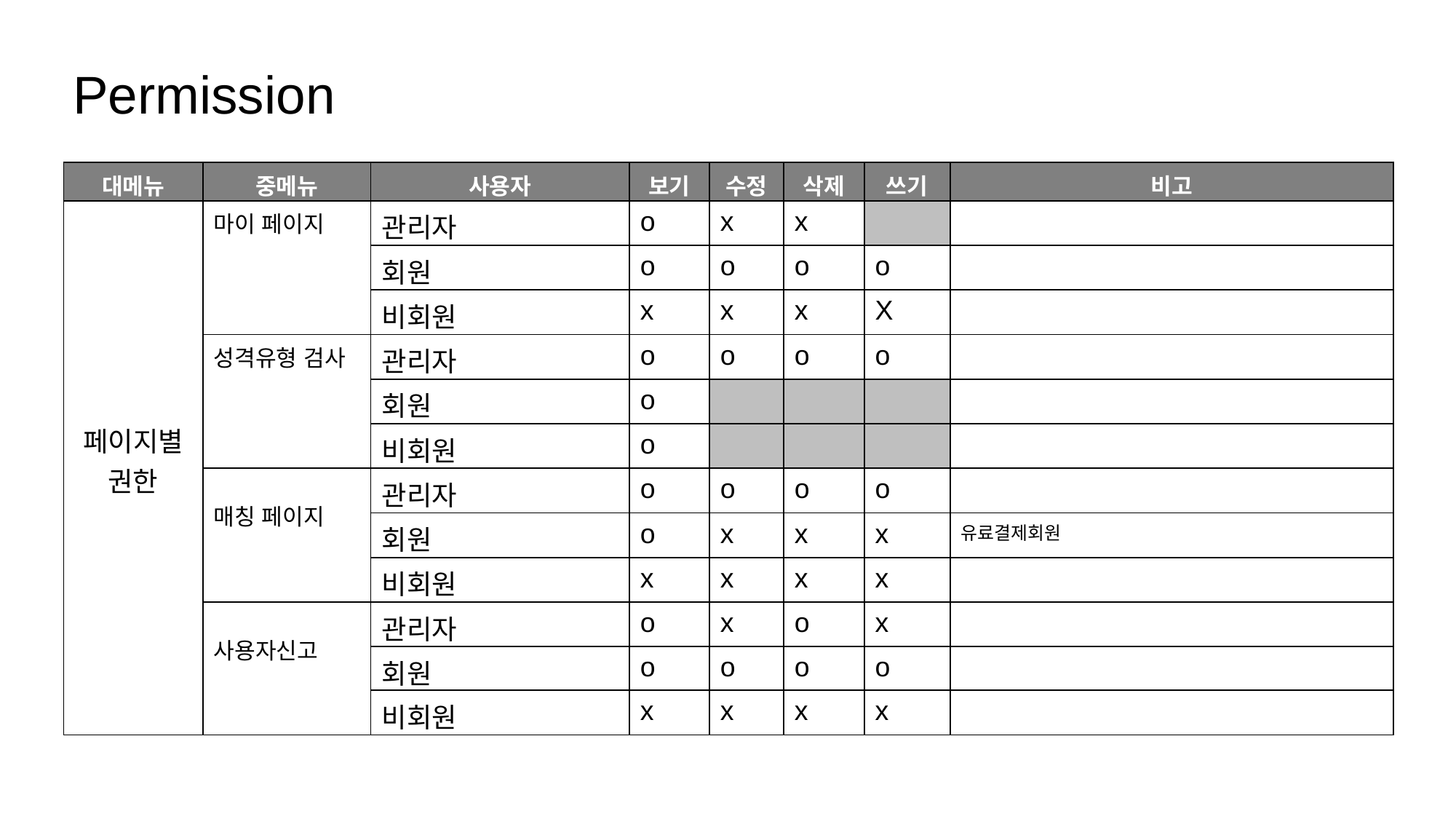

Permission
| 대메뉴 | 중메뉴 | 사용자 | 보기 | 수정 | 삭제 | 쓰기 | 비고 |
| --- | --- | --- | --- | --- | --- | --- | --- |
| 페이지별 권한 | 마이 페이지 | 관리자 | o | x | x |  |  |
|  |  | 회원 | o | o | o | o |  |
|  |  | 비회원 | x | x | x | X |  |
|  | 성격유형 검사 | 관리자 | o | o | o | o |  |
| 선생님 소개 |  | 회원 | o |  |  |  |  |
|  |  | 비회원 | o |  |  |  |  |
|  | 매칭 페이지 | 관리자 | o | o | o | o |  |
|  |  | 회원 | o | x | x | x | 유료결제회원 |
| 학습 커뮤니티 |  | 비회원 | x | x | x | x |  |
|  | 사용자신고 | 관리자 | o | x | o | x |  |
|  |  | 회원 | o | o | o | o |  |
|  |  | 비회원 | x | x | x | x |  |